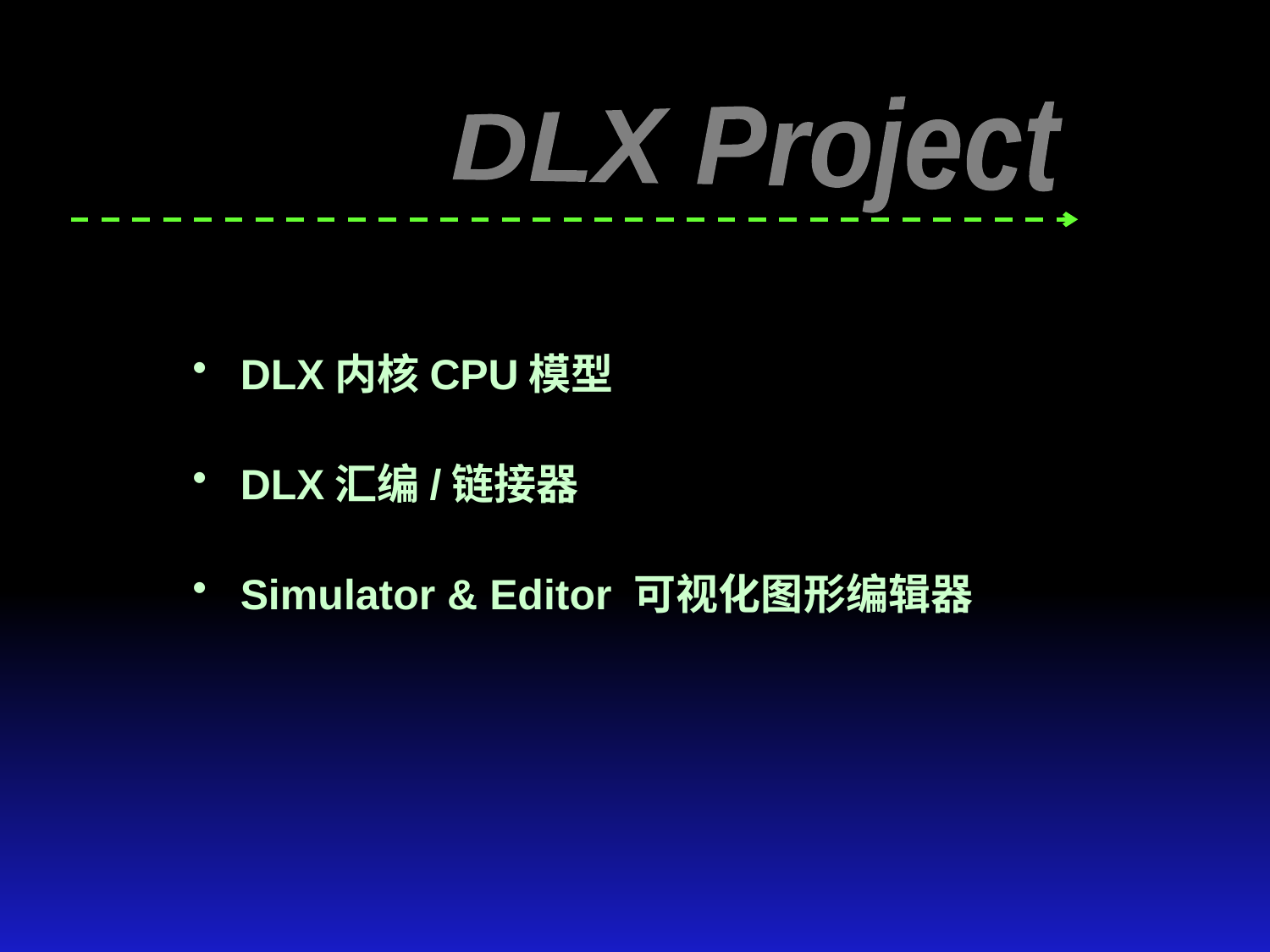

DLX Project

DLX内核CPU模型
DLX汇编/链接器
Simulator & Editor 可视化图形编辑器